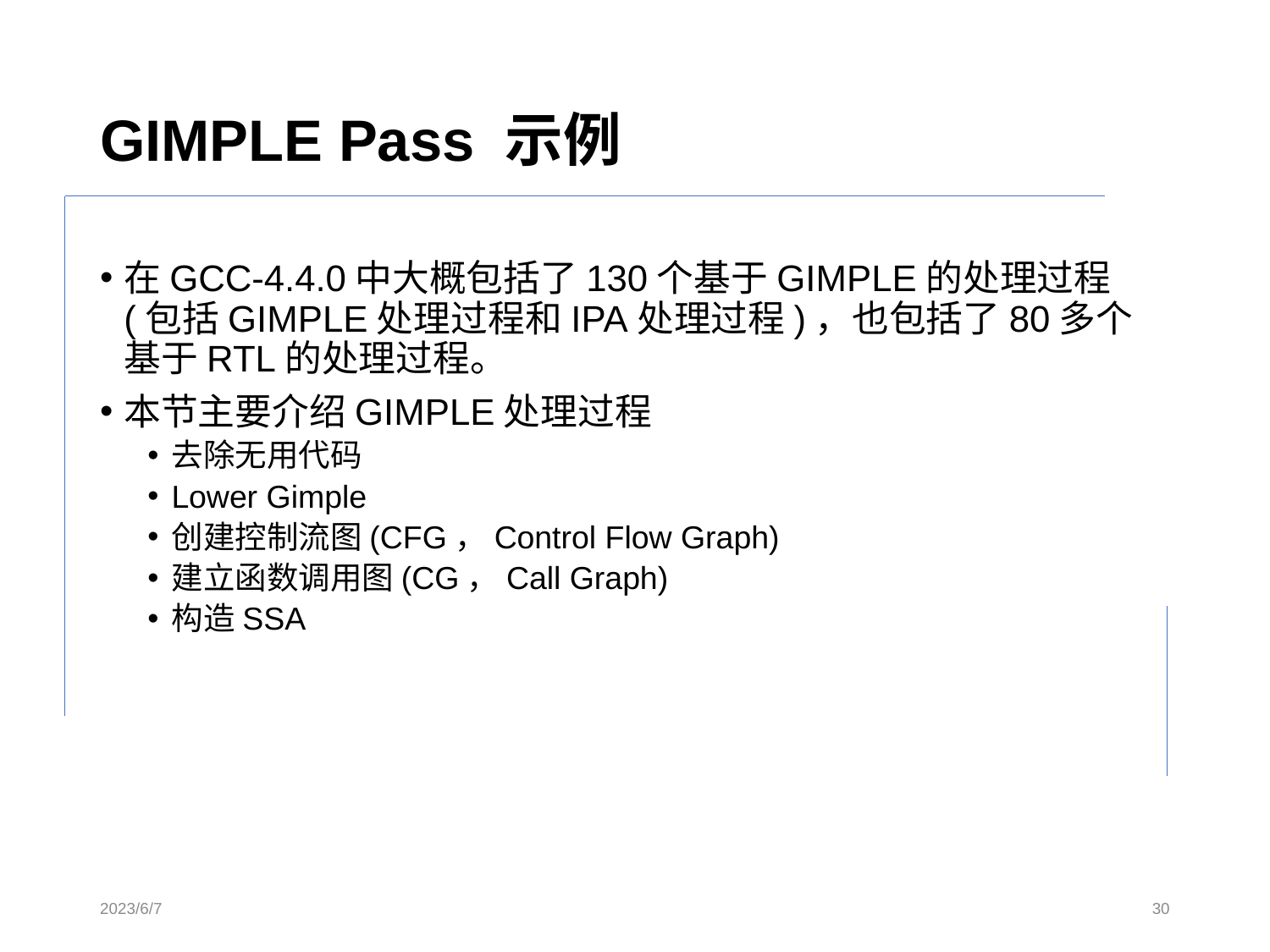

# GIMPLE Pass 示例
在GCC-4.4.0中大概包括了130个基于GIMPLE的处理过程(包括GIMPLE处理过程和IPA处理过程)，也包括了80多个基于RTL的处理过程。
本节主要介绍GIMPLE处理过程
去除无用代码
Lower Gimple
创建控制流图(CFG，Control Flow Graph)
建立函数调用图(CG，Call Graph)
构造SSA

2023/6/7
30